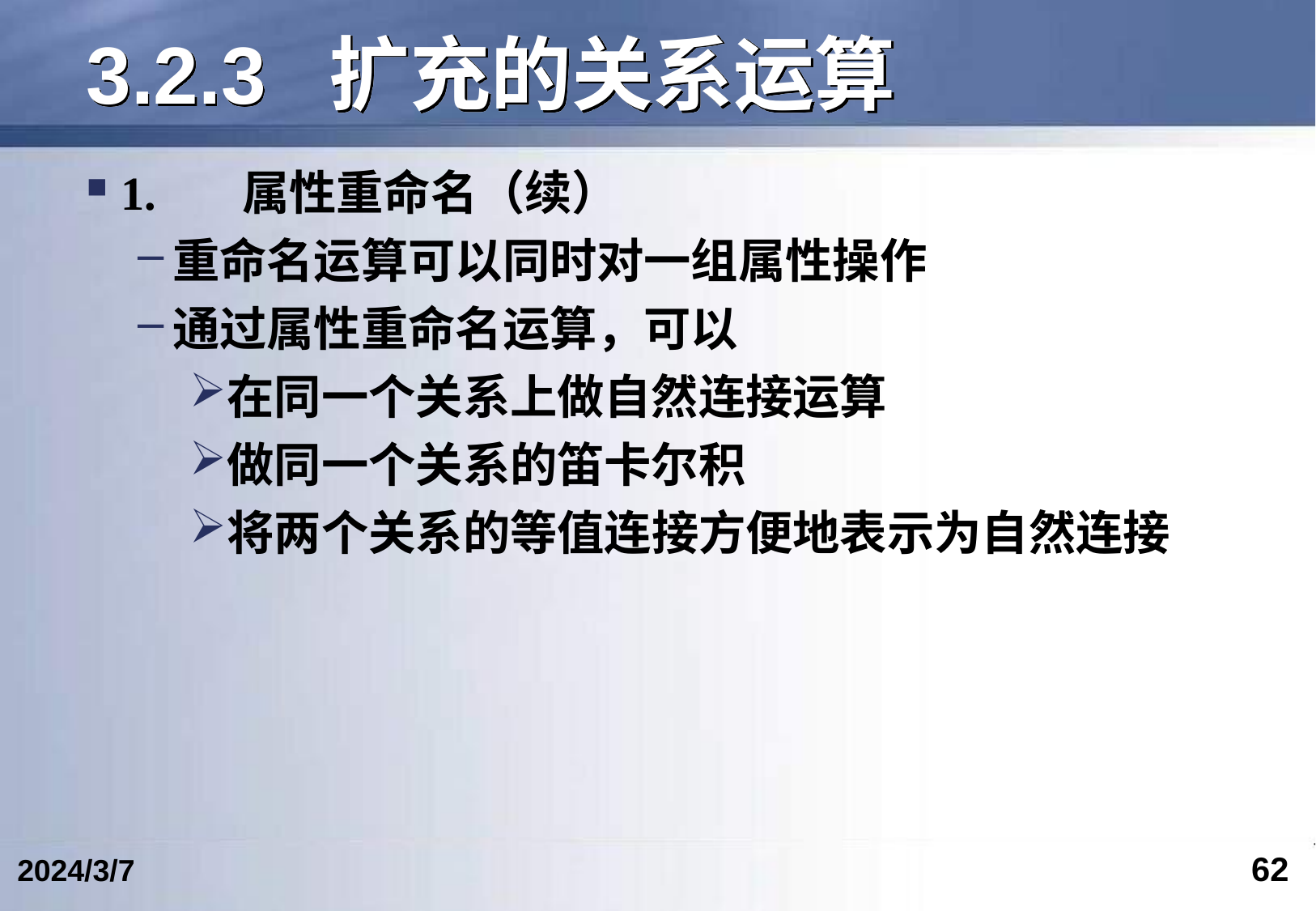

# 3.2.3	扩充的关系运算
1.	属性重命名（续）
重命名运算可以同时对一组属性操作
通过属性重命名运算，可以
在同一个关系上做自然连接运算
做同一个关系的笛卡尔积
将两个关系的等值连接方便地表示为自然连接
62
2024/3/7